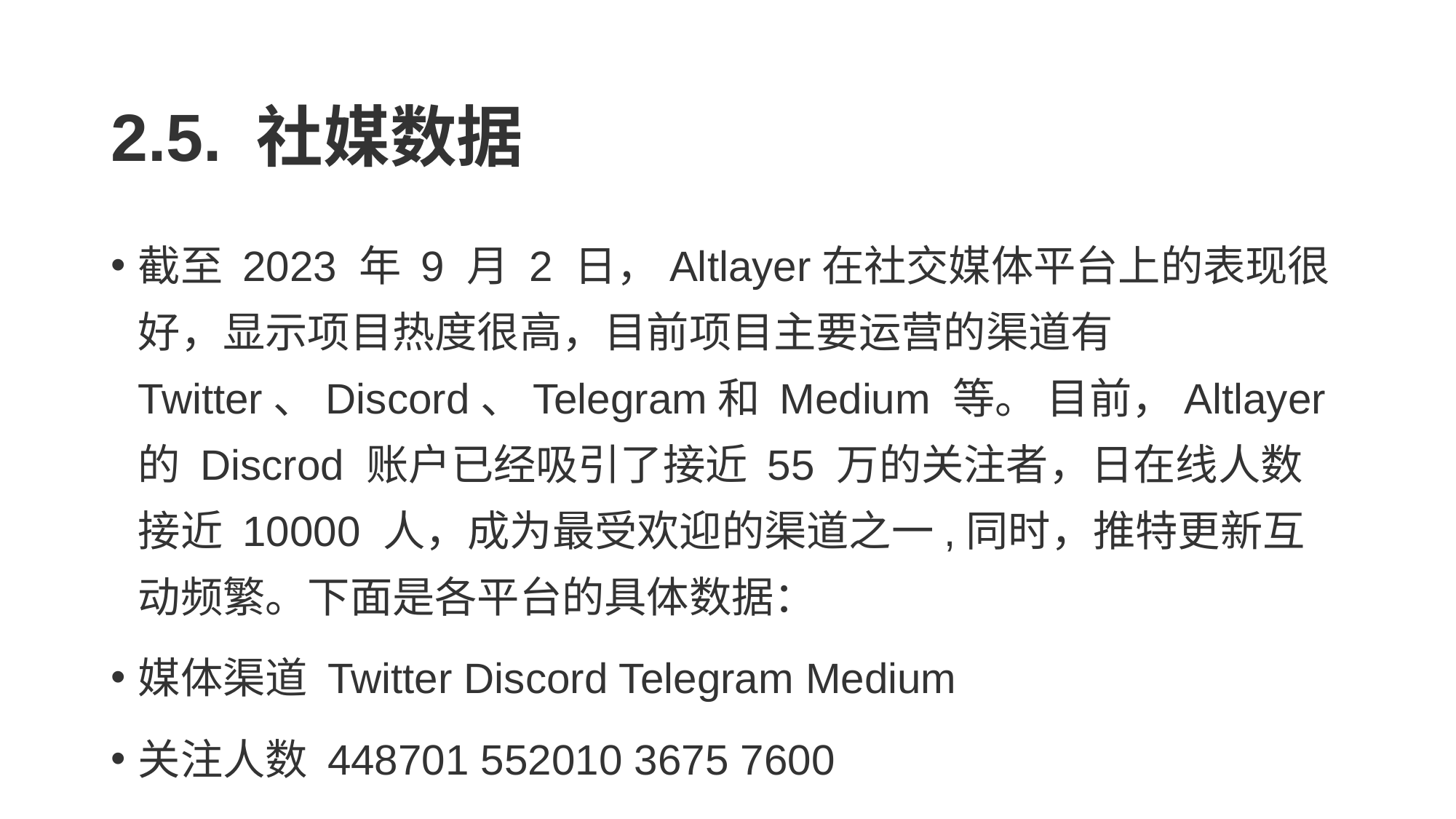

# 2.5. 社媒数据
截至 2023 年 9 月 2 日，Altlayer在社交媒体平台上的表现很好，显示项目热度很高，目前项目主要运营的渠道有Twitter、Discord、Telegram和 Medium 等。 目前，Altlayer的 Discrod 账户已经吸引了接近 55 万的关注者，日在线人数接近 10000 人，成为最受欢迎的渠道之一,同时，推特更新互动频繁。下面是各平台的具体数据：
媒体渠道 Twitter Discord Telegram Medium
关注人数 448701 552010 3675 7600
在线/活跃 更新频繁 9907 895 更新7篇